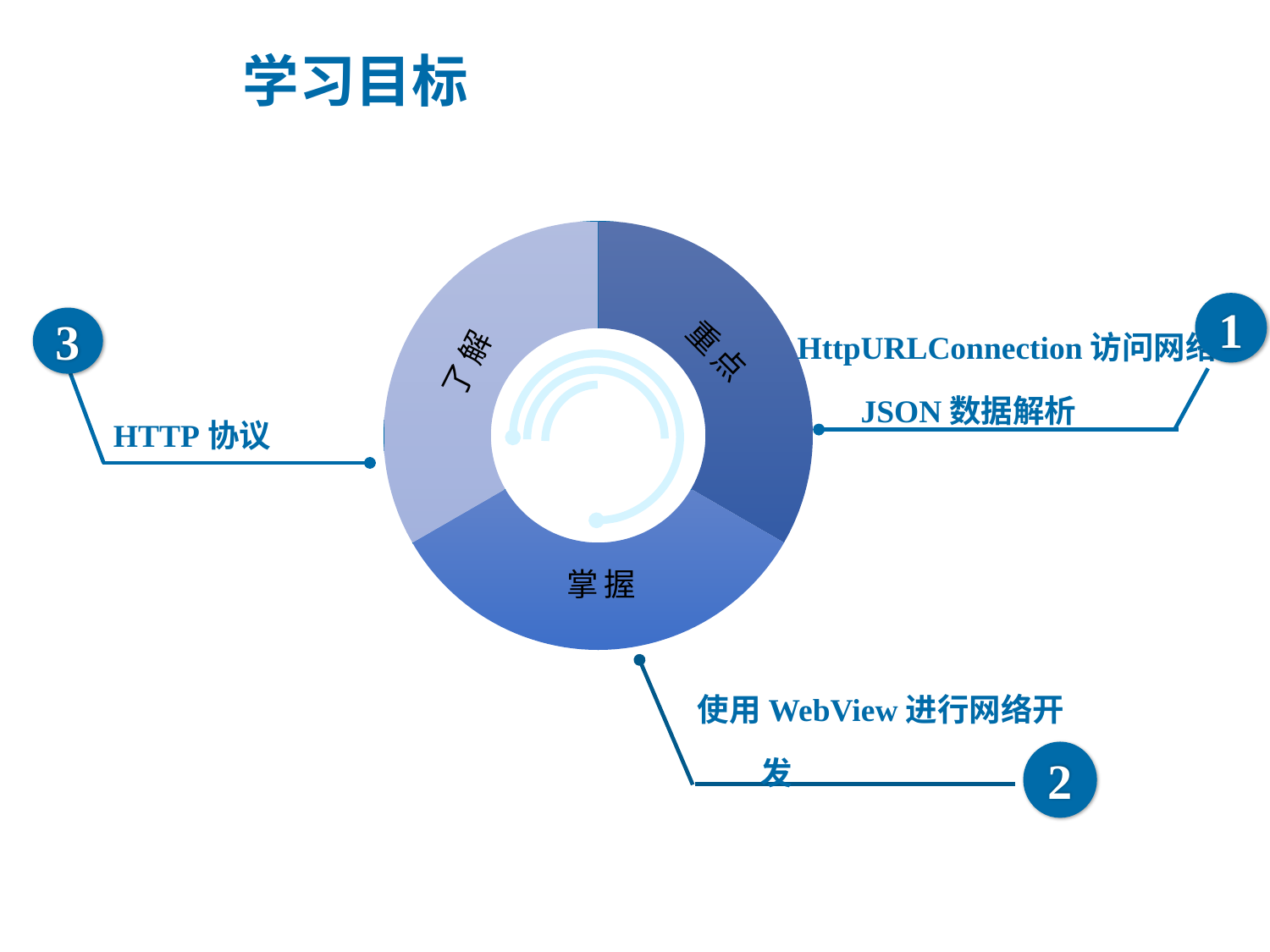

学习目标

### Chart

| Category | 销售额 |
|---|---|
| 掌握知识 | 3.333333333 |
| 理解知识 | 3.333333333 |
| 了解知识 | 3.333333333 |
了解
重点
掌握
1

HttpURLConnection访问网络JSON数据解析
HTTP协议
3

2
使用WebView进行网络开发